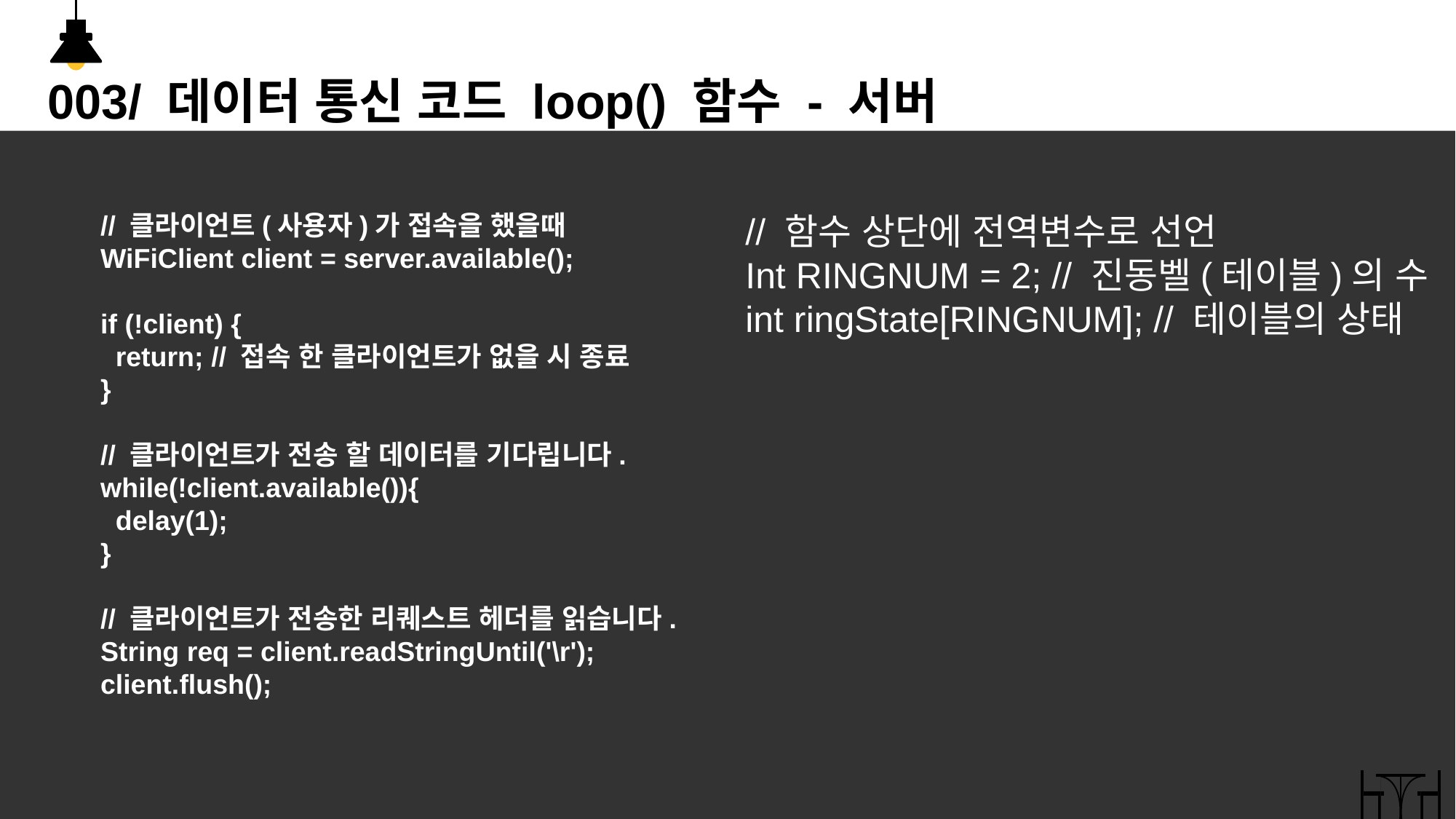

003/ 데이터 통신 코드 loop() 함수 - 서버
  // 클라이언트(사용자)가 접속을 했을때
  WiFiClient client = server.available();

  if (!client) {
    return; // 접속 한 클라이언트가 없을 시 종료
  }

  // 클라이언트가 전송 할 데이터를 기다립니다.
  while(!client.available()){
    delay(1);
  }

  // 클라이언트가 전송한 리퀘스트 헤더를 읽습니다.
  String req = client.readStringUntil('\r');
  client.flush();
// 함수 상단에 전역변수로 선언
Int RINGNUM = 2; // 진동벨(테이블)의 수
int ringState[RINGNUM]; // 테이블의 상태